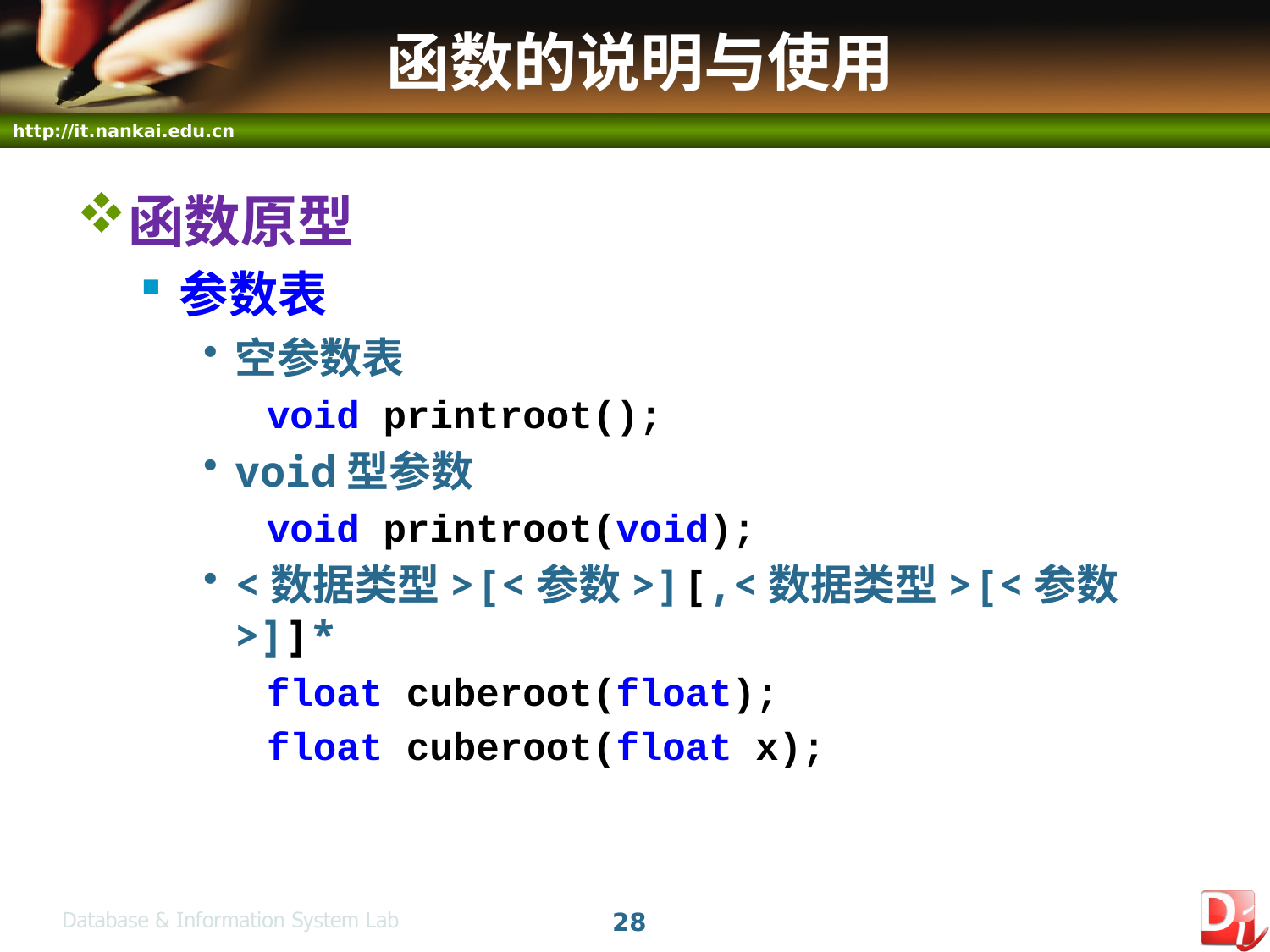

# 函数的说明与使用
函数原型
参数表
空参数表
void printroot();
void型参数
void printroot(void);
<数据类型>[<参数>][,<数据类型>[<参数>]]*
float cuberoot(float);
float cuberoot(float x);
28
Database & Information System Lab